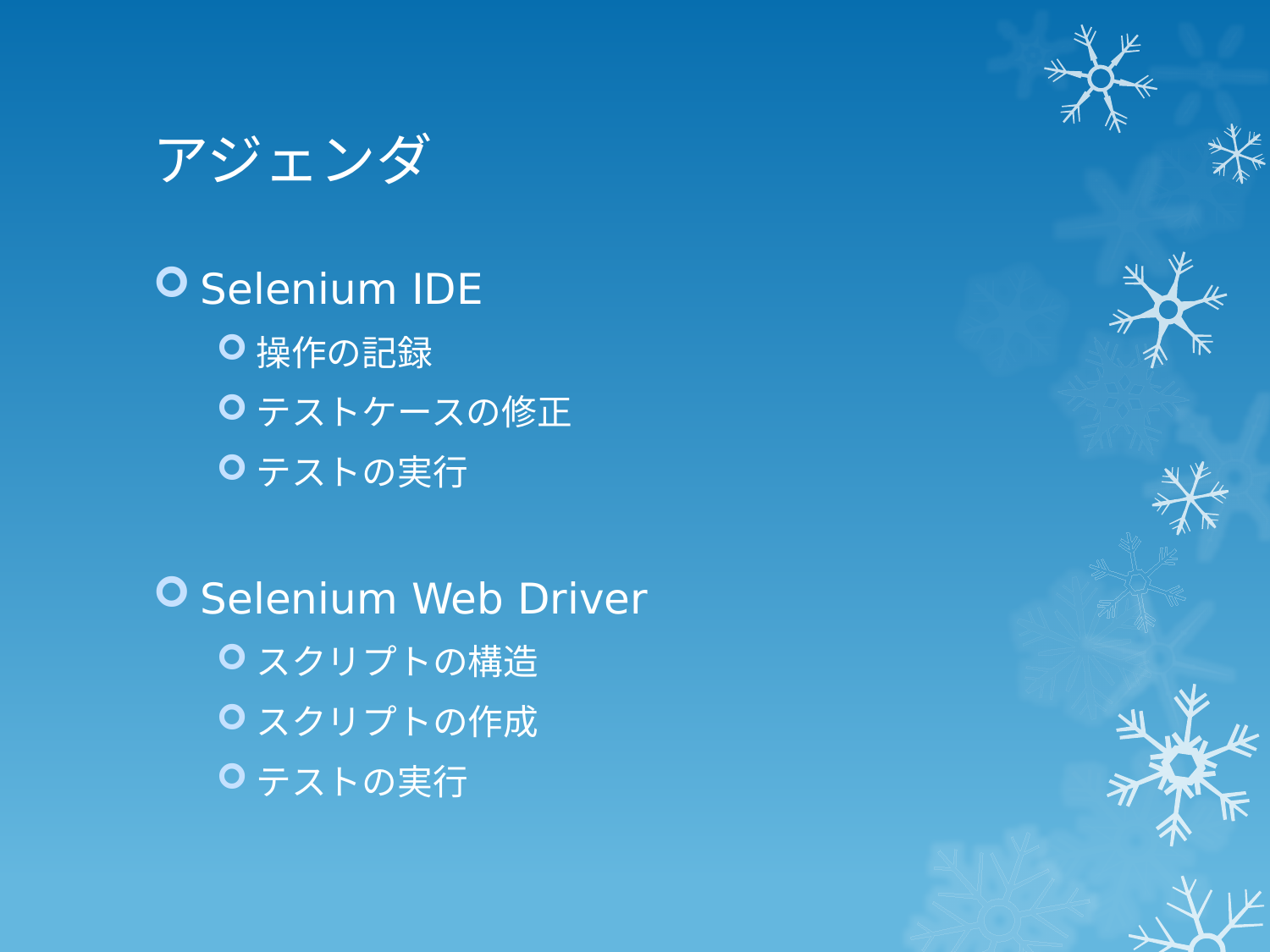

# アジェンダ
Selenium IDE
操作の記録
テストケースの修正
テストの実行

Selenium Web Driver
スクリプトの構造
スクリプトの作成
テストの実行